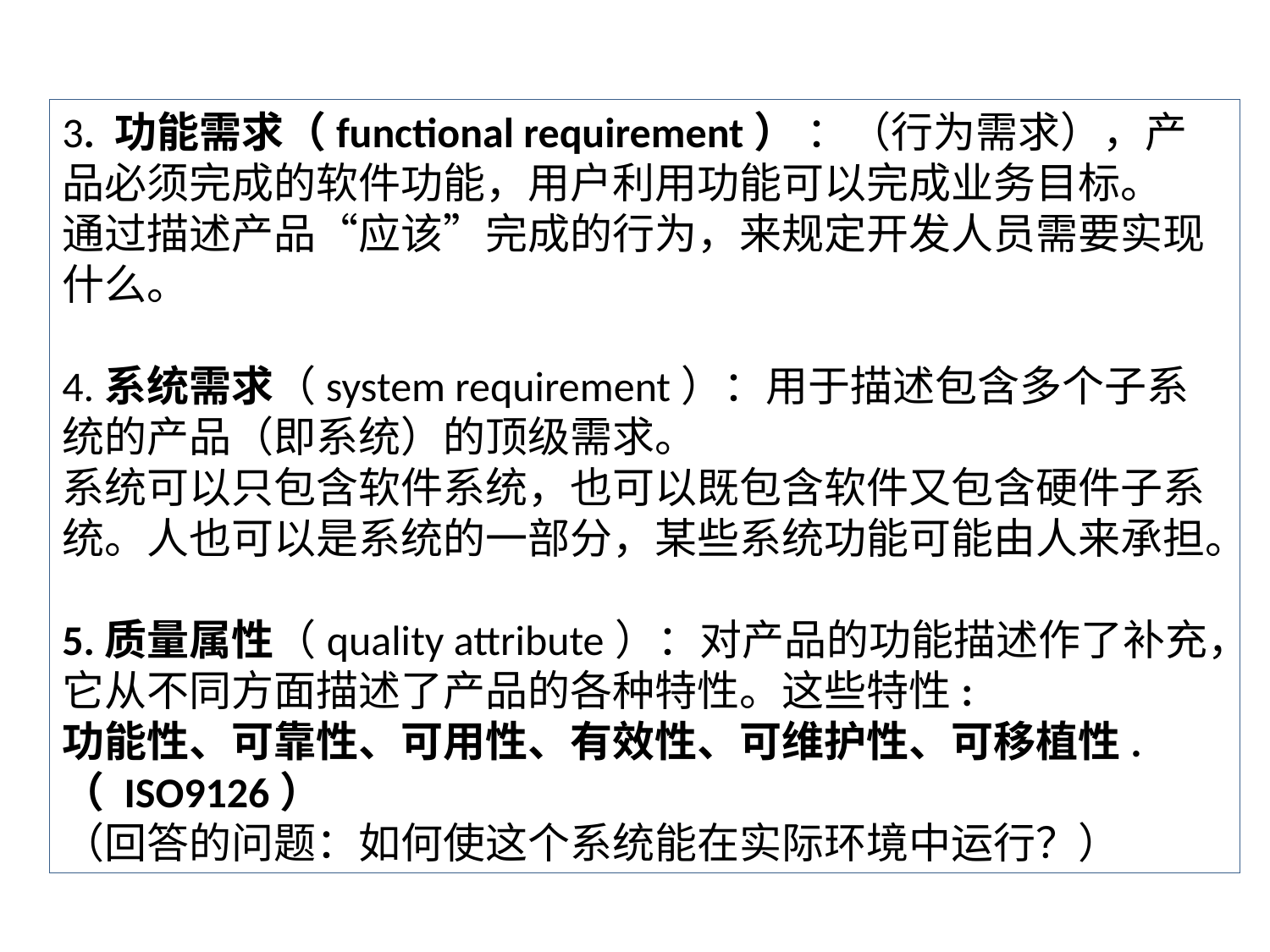

3. 功能需求（functional requirement） ：（行为需求），产品必须完成的软件功能，用户利用功能可以完成业务目标。
通过描述产品“应该”完成的行为，来规定开发人员需要实现什么。

4.系统需求（system requirement）：用于描述包含多个子系统的产品（即系统）的顶级需求。
系统可以只包含软件系统，也可以既包含软件又包含硬件子系统。人也可以是系统的一部分，某些系统功能可能由人来承担。

5.质量属性（quality attribute）：对产品的功能描述作了补充，它从不同方面描述了产品的各种特性。这些特性:
功能性、可靠性、可用性、有效性、可维护性、可移植性.（ ISO9126）
（回答的问题：如何使这个系统能在实际环境中运行？）